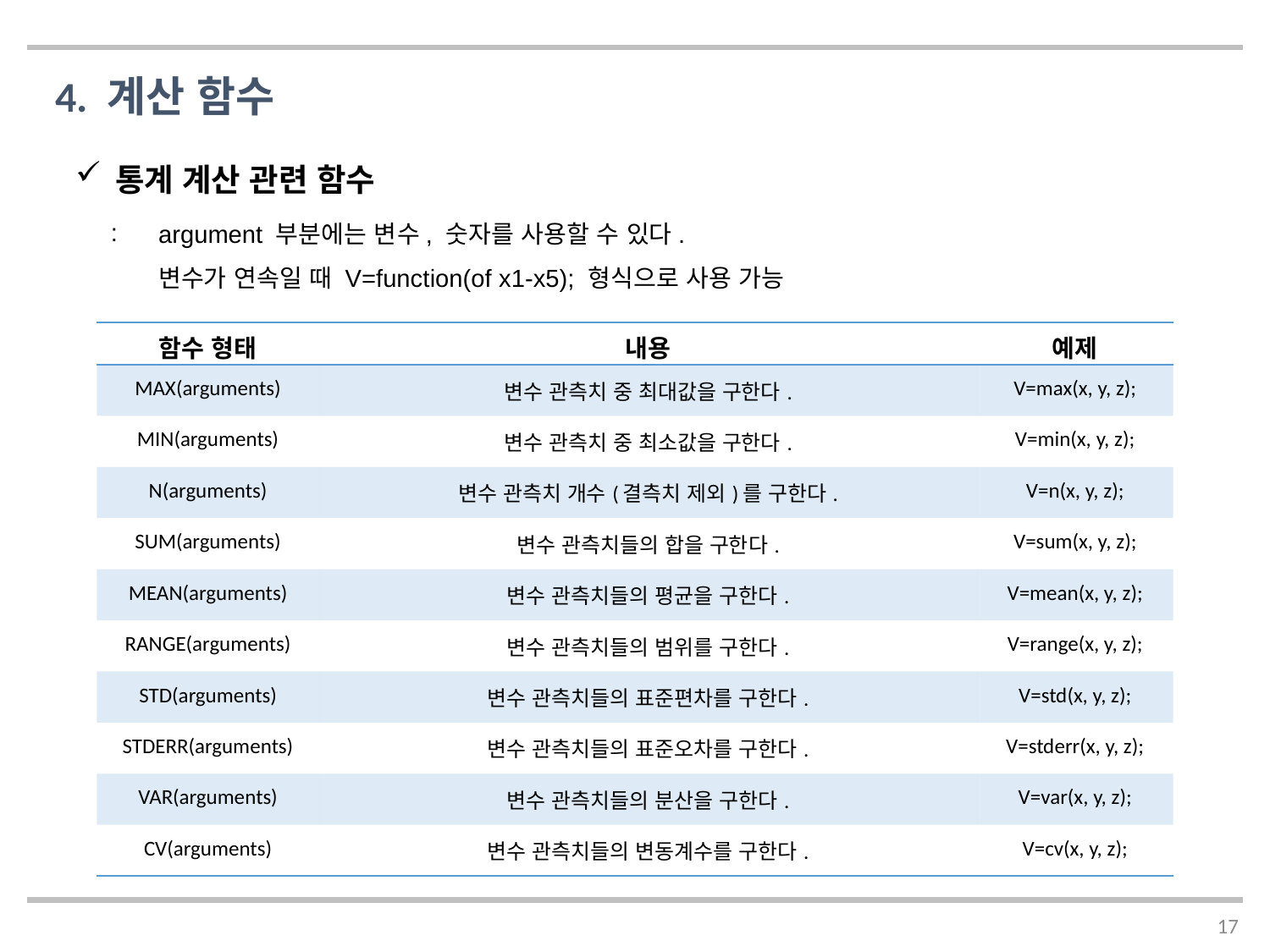

4. 계산 함수
통계 계산 관련 함수
argument 부분에는 변수, 숫자를 사용할 수 있다.
변수가 연속일 때 V=function(of x1-x5); 형식으로 사용 가능
| 함수 형태 | 내용 | 예제 |
| --- | --- | --- |
| MAX(arguments) | 변수 관측치 중 최대값을 구한다. | V=max(x, y, z); |
| MIN(arguments) | 변수 관측치 중 최소값을 구한다. | V=min(x, y, z); |
| N(arguments) | 변수 관측치 개수(결측치 제외)를 구한다. | V=n(x, y, z); |
| SUM(arguments) | 변수 관측치들의 합을 구한다. | V=sum(x, y, z); |
| MEAN(arguments) | 변수 관측치들의 평균을 구한다. | V=mean(x, y, z); |
| RANGE(arguments) | 변수 관측치들의 범위를 구한다. | V=range(x, y, z); |
| STD(arguments) | 변수 관측치들의 표준편차를 구한다. | V=std(x, y, z); |
| STDERR(arguments) | 변수 관측치들의 표준오차를 구한다. | V=stderr(x, y, z); |
| VAR(arguments) | 변수 관측치들의 분산을 구한다. | V=var(x, y, z); |
| CV(arguments) | 변수 관측치들의 변동계수를 구한다. | V=cv(x, y, z); |